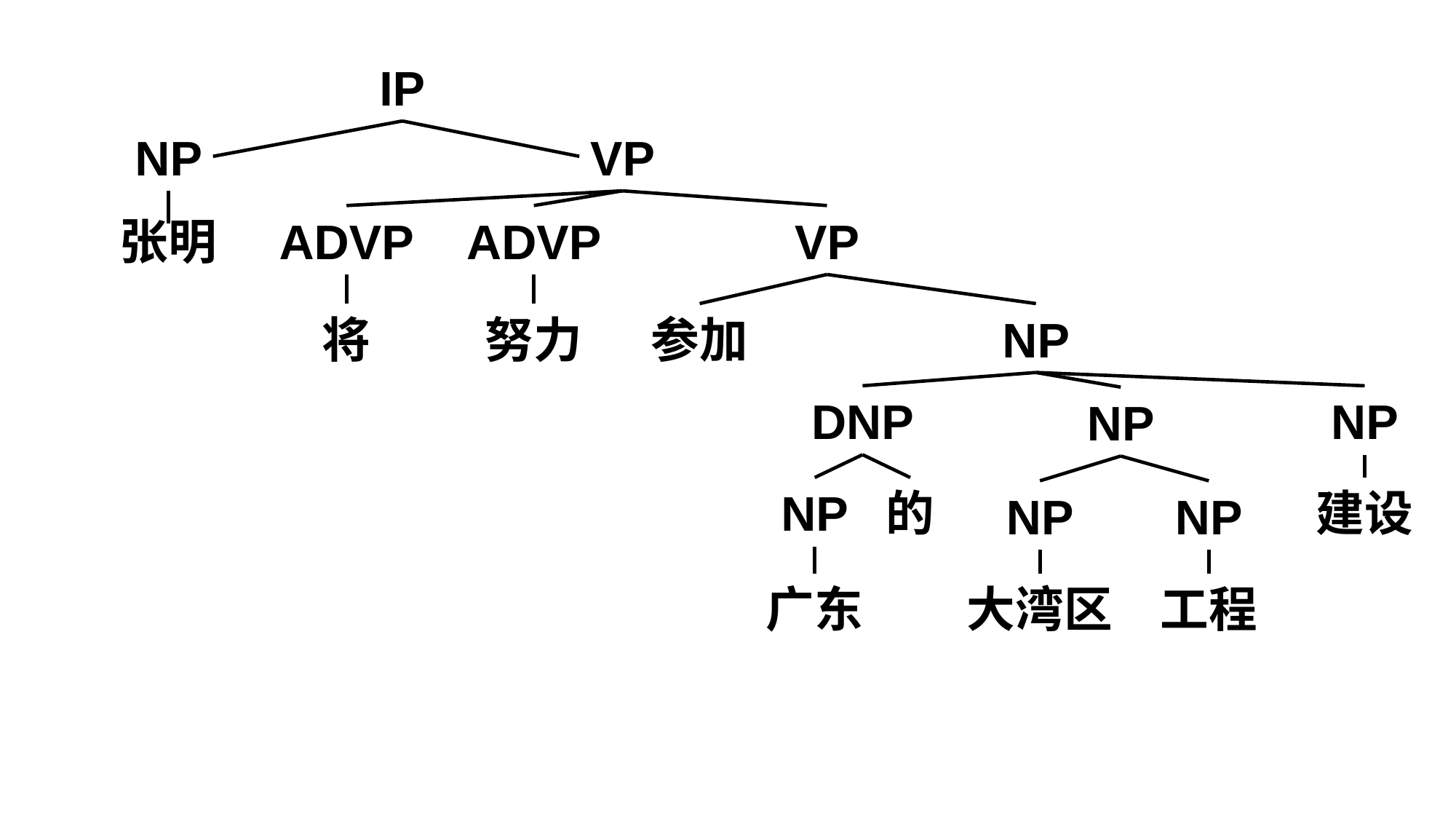

IP
NP
VP
张明
ADVP
VP
ADVP
努力
NP
参加
将
NP
DNP
NP
NP
建设
的
NP
NP
广东
大湾区
工程